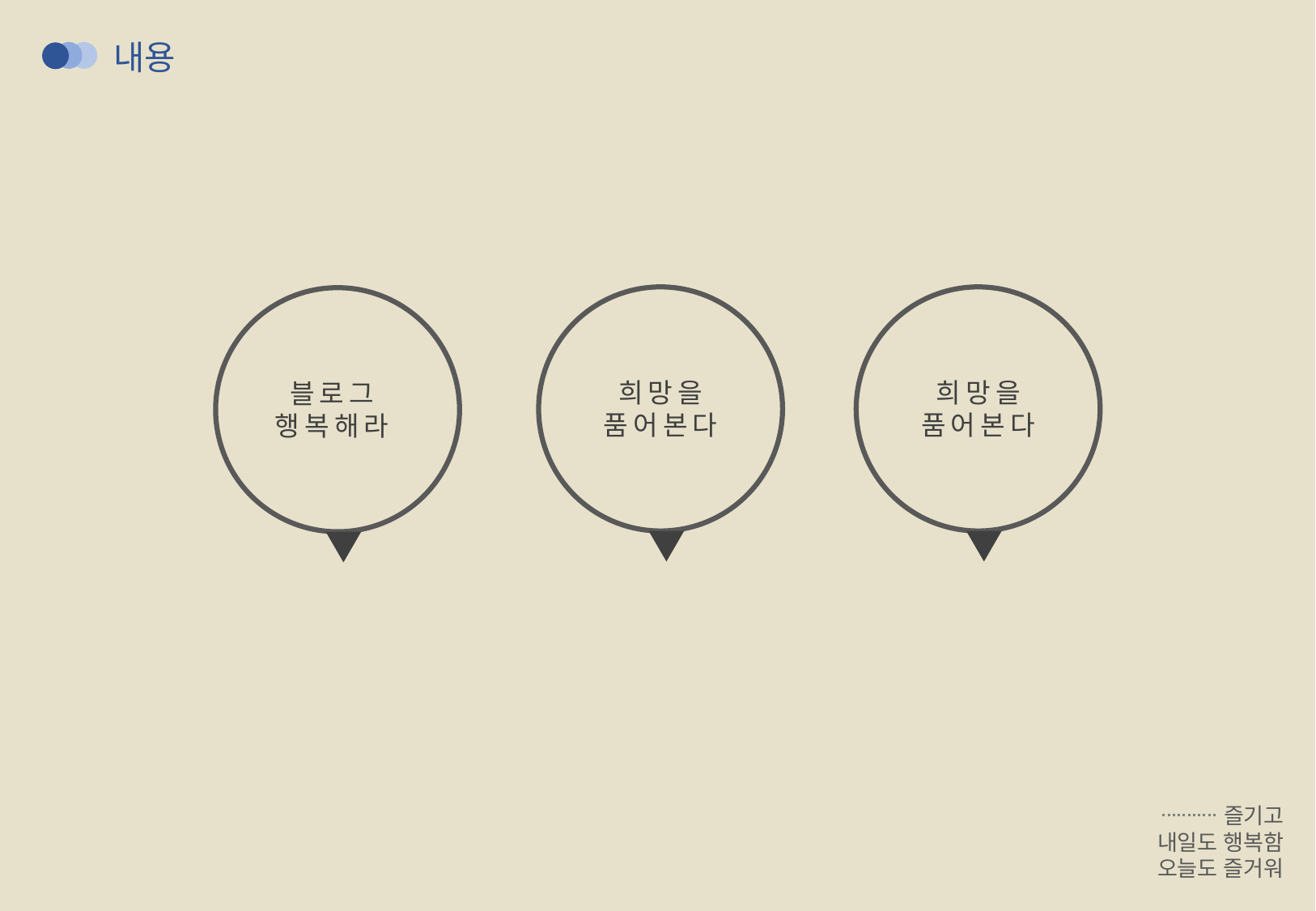

내용

희망을
품어본다
희망을
품어본다
블로그
행복해라

즐기고
내일도 행복함
오늘도 즐거워